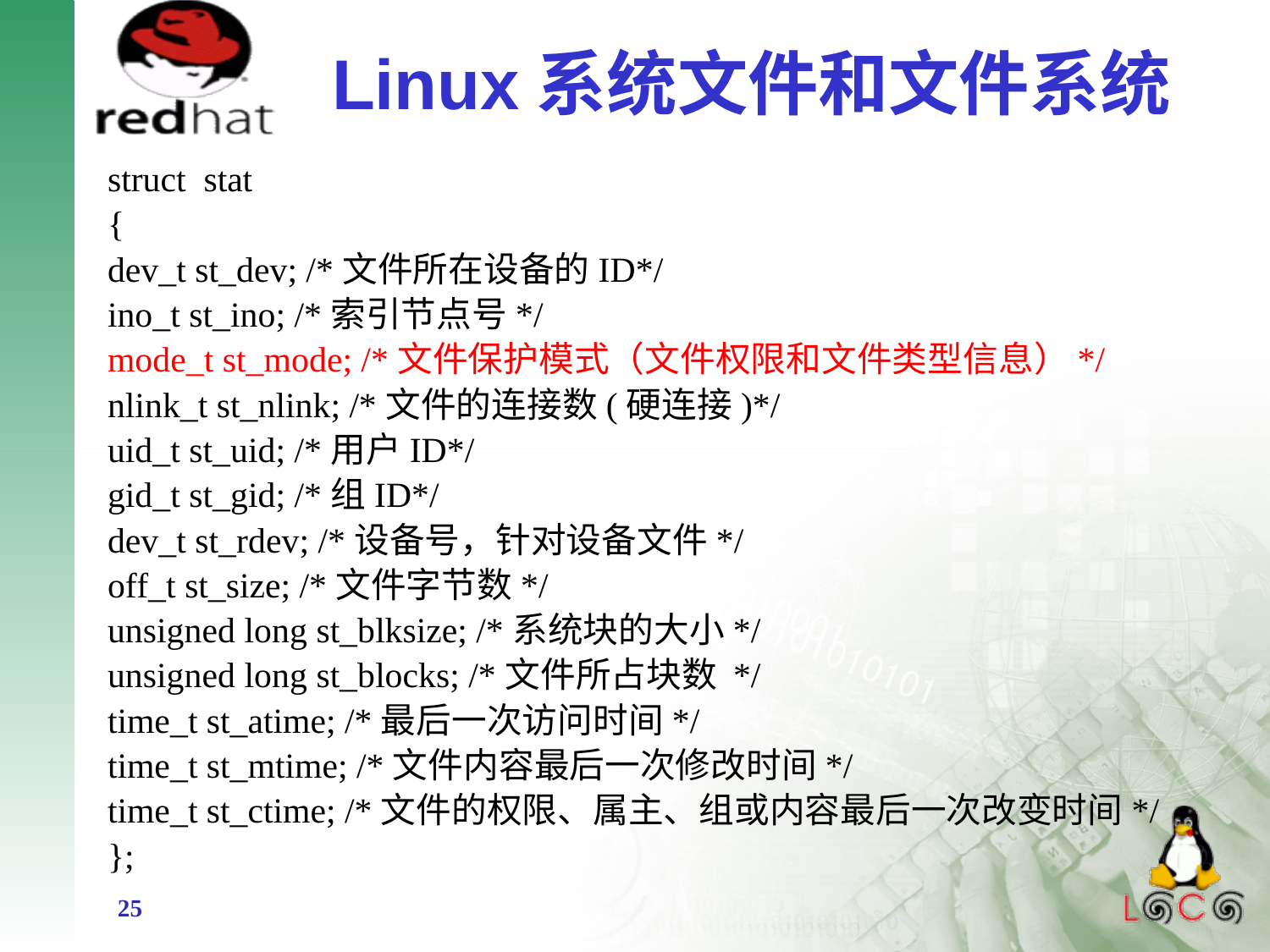

# Linux系统文件和文件系统
struct  stat
{
dev_t st_dev; /*文件所在设备的ID*/
ino_t st_ino; /*索引节点号*/
mode_t st_mode; /*文件保护模式（文件权限和文件类型信息）*/
nlink_t st_nlink; /*文件的连接数(硬连接)*/
uid_t st_uid; /*用户ID*/
gid_t st_gid; /*组ID*/
dev_t st_rdev; /*设备号，针对设备文件*/
off_t st_size; /*文件字节数*/
unsigned long st_blksize; /*系统块的大小*/
unsigned long st_blocks; /*文件所占块数 */
time_t st_atime; /*最后一次访问时间*/
time_t st_mtime; /*文件内容最后一次修改时间*/
time_t st_ctime; /*文件的权限、属主、组或内容最后一次改变时间*/
};

25